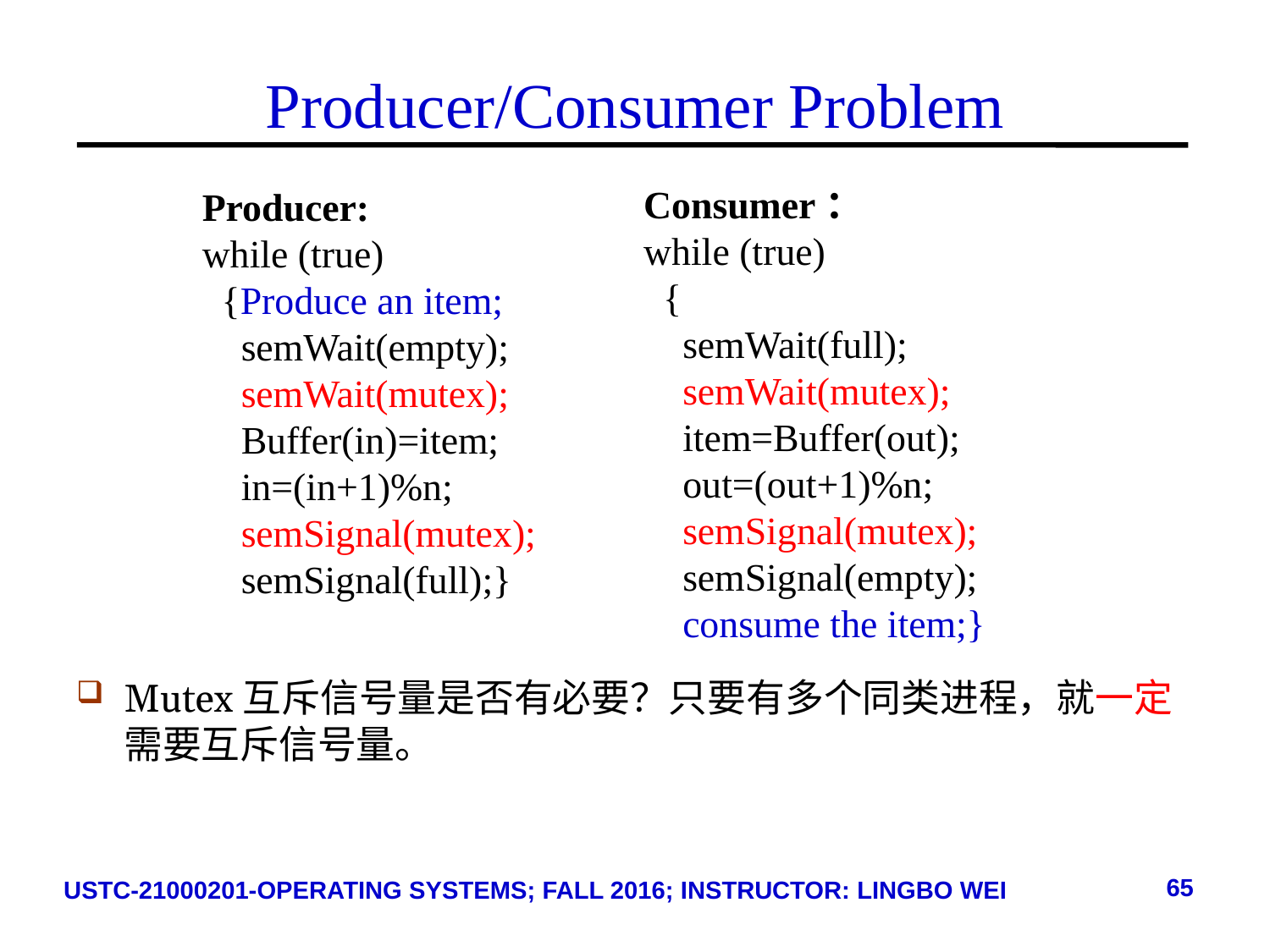

# Producer/Consumer Problem
Consumer：
while (true)
  {
    semWait(full);
    semWait(mutex);
    item=Buffer(out);
    out=(out+1)%n;
    semSignal(mutex);
    semSignal(empty);
    consume the item;}
Producer:
while (true)
  {Produce an item;
    semWait(empty);
    semWait(mutex);
    Buffer(in)=item;
    in=(in+1)%n;
    semSignal(mutex);
    semSignal(full);}
Mutex互斥信号量是否有必要？只要有多个同类进程，就一定需要互斥信号量。
65
USTC-21000201-OPERATING SYSTEMS; FALL 2016; INSTRUCTOR: LINGBO WEI